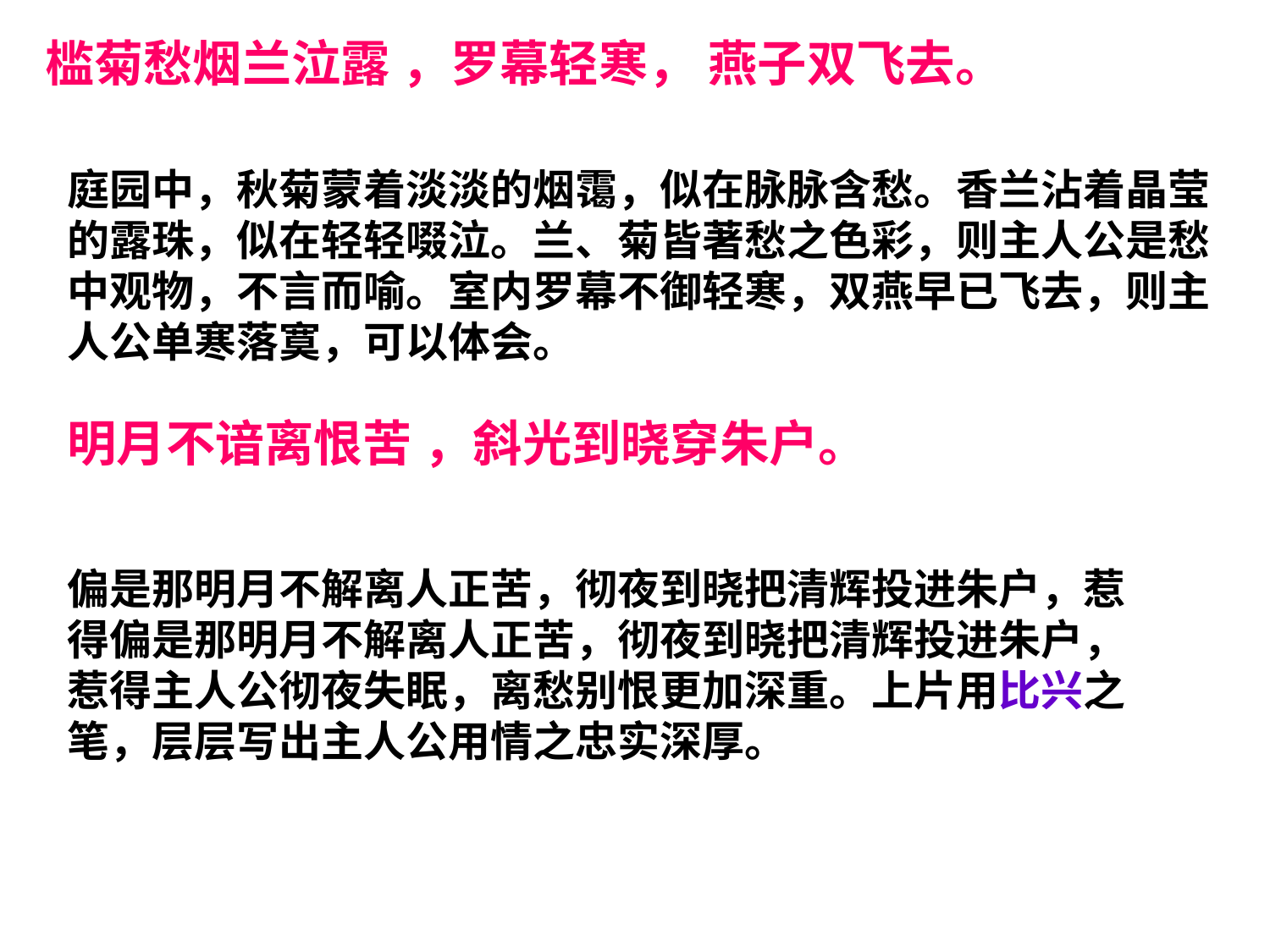

槛菊愁烟兰泣露 ，罗幕轻寒， 燕子双飞去。
庭园中，秋菊蒙着淡淡的烟霭，似在脉脉含愁。香兰沾着晶莹的露珠，似在轻轻啜泣。兰、菊皆著愁之色彩，则主人公是愁中观物，不言而喻。室内罗幕不御轻寒，双燕早已飞去，则主人公单寒落寞，可以体会。
明月不谙离恨苦 ，斜光到晓穿朱户。
偏是那明月不解离人正苦，彻夜到晓把清辉投进朱户，惹得偏是那明月不解离人正苦，彻夜到晓把清辉投进朱户，惹得主人公彻夜失眠，离愁别恨更加深重。上片用比兴之笔，层层写出主人公用情之忠实深厚。